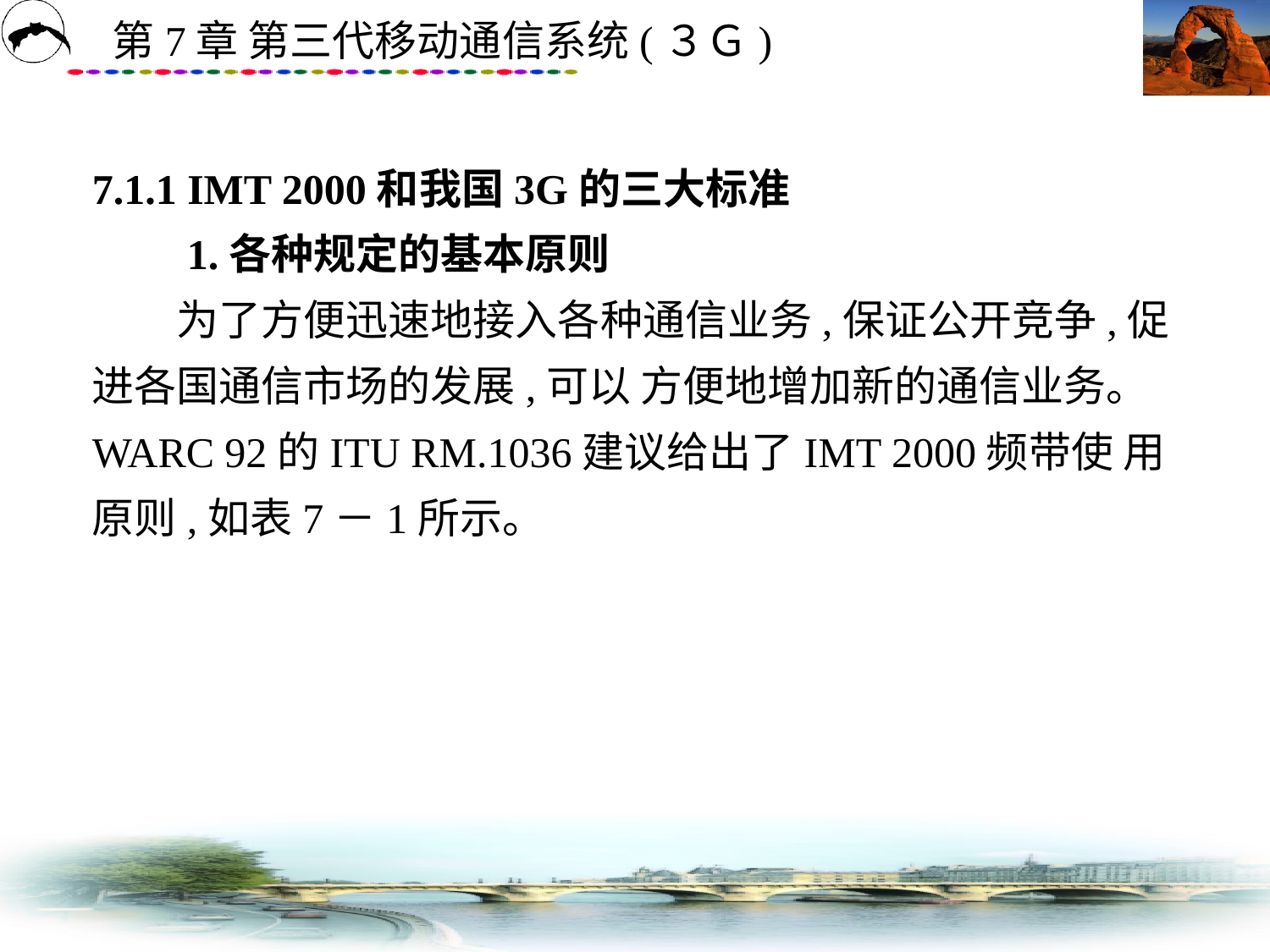

# 7.1.1 IMT 2000和我国3G的三大标准 　　1.各种规定的基本原则 　　为了方便迅速地接入各种通信业务,保证公开竞争,促进各国通信市场的发展,可以 方便地增加新的通信业务。WARC 92的ITU RM.1036建议给出了IMT 2000频带使 用原则,如表7－1所示。